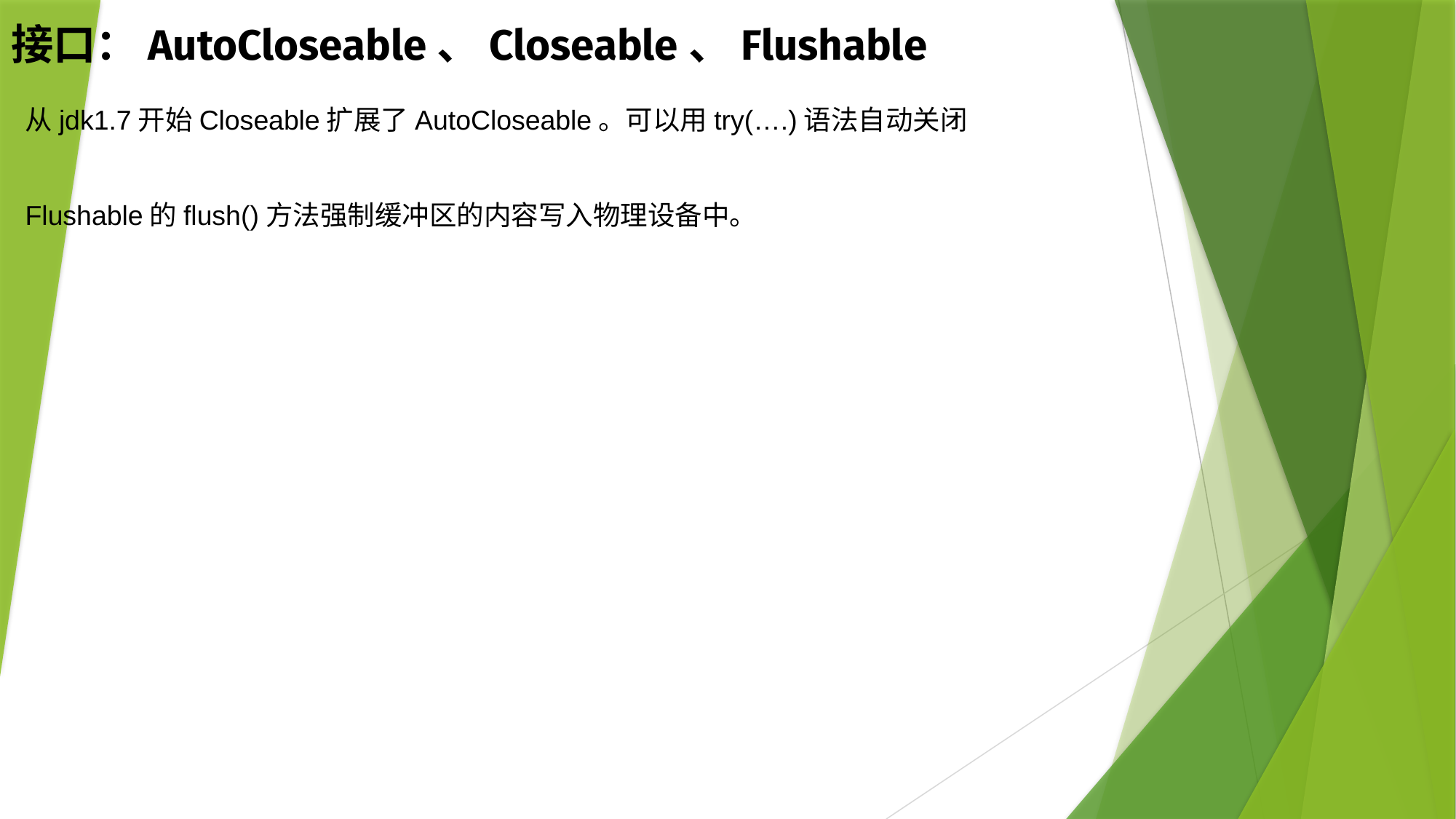

# 接口：AutoCloseable、Closeable、Flushable
从jdk1.7开始Closeable扩展了AutoCloseable。可以用try(….)语法自动关闭

Flushable的flush()方法强制缓冲区的内容写入物理设备中。